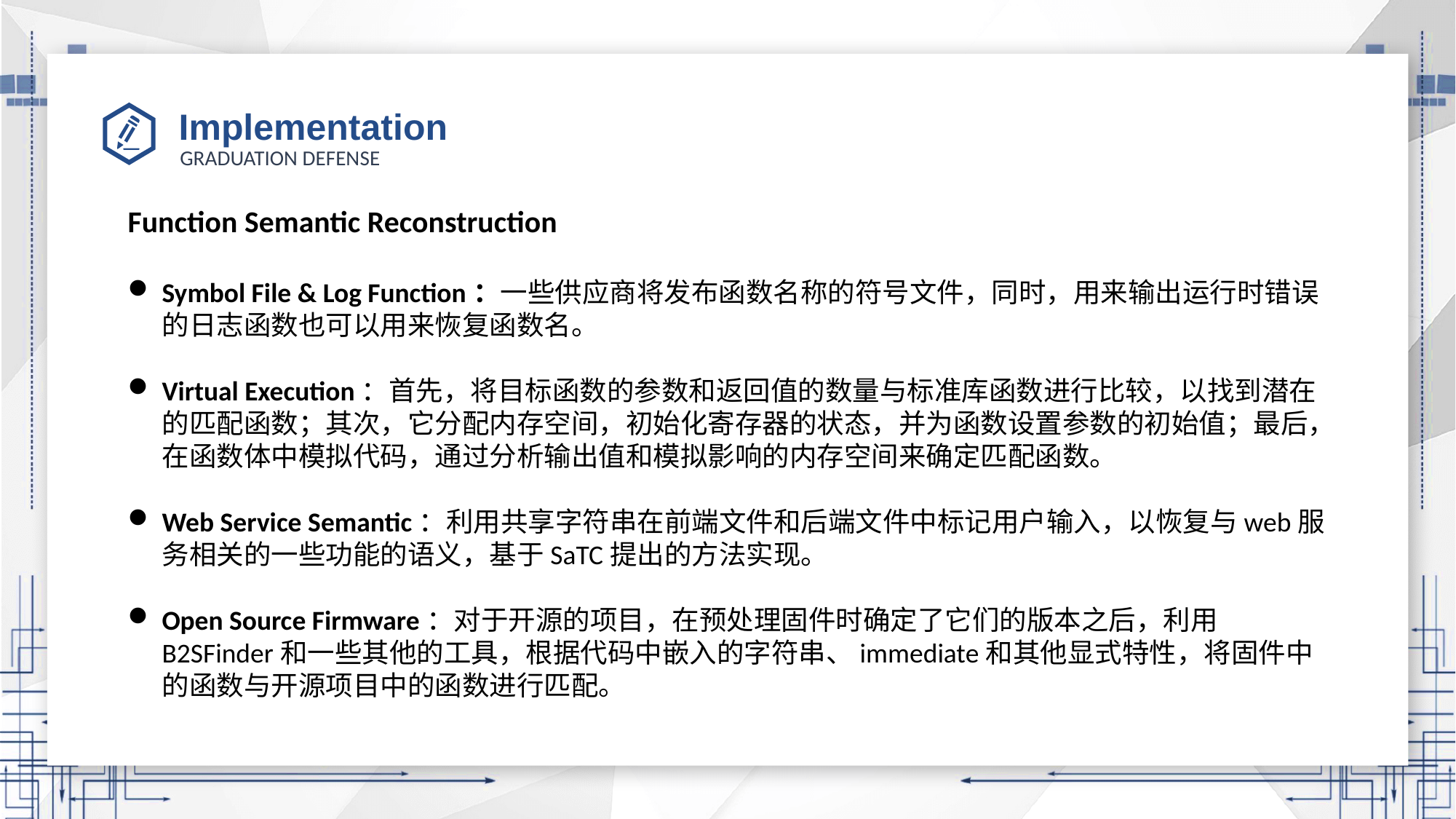

# Implementation
Function Semantic Reconstruction

Symbol File & Log Function：一些供应商将发布函数名称的符号文件，同时，用来输出运行时错误的日志函数也可以用来恢复函数名。

Virtual Execution：首先，将目标函数的参数和返回值的数量与标准库函数进行比较，以找到潜在的匹配函数；其次，它分配内存空间，初始化寄存器的状态，并为函数设置参数的初始值；最后，在函数体中模拟代码，通过分析输出值和模拟影响的内存空间来确定匹配函数。

Web Service Semantic：利用共享字符串在前端文件和后端文件中标记用户输入，以恢复与web服务相关的一些功能的语义，基于SaTC提出的方法实现。

Open Source Firmware：对于开源的项目，在预处理固件时确定了它们的版本之后，利用B2SFinder和一些其他的工具，根据代码中嵌入的字符串、immediate和其他显式特性，将固件中的函数与开源项目中的函数进行匹配。
点击输入
标题文本